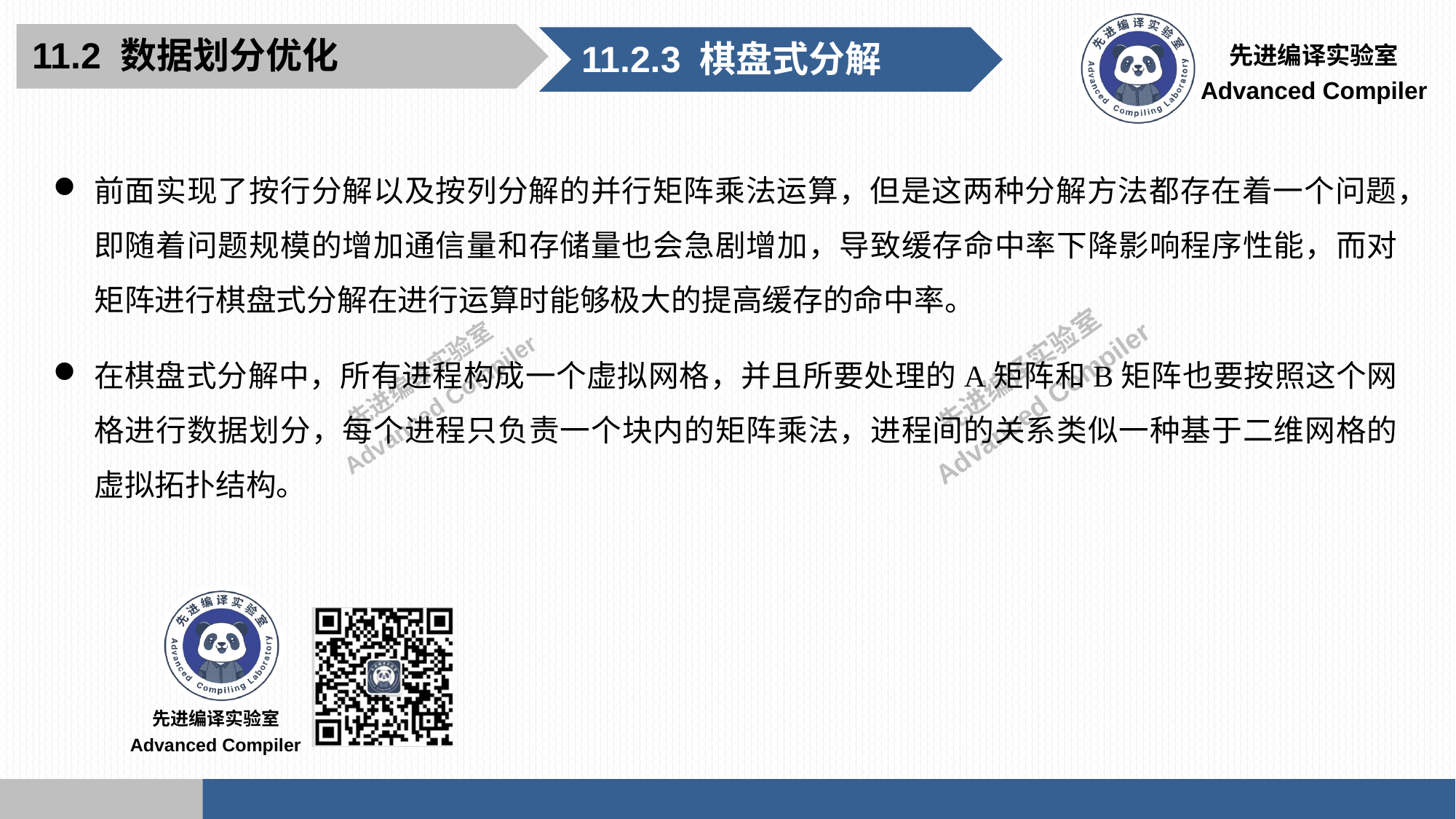

11.2 数据划分优化

11.2.3 棋盘式分解
前面实现了按行分解以及按列分解的并行矩阵乘法运算，但是这两种分解方法都存在着一个问题，即随着问题规模的增加通信量和存储量也会急剧增加，导致缓存命中率下降影响程序性能，而对矩阵进行棋盘式分解在进行运算时能够极大的提高缓存的命中率。
在棋盘式分解中，所有进程构成一个虚拟网格，并且所要处理的A矩阵和B矩阵也要按照这个网格进行数据划分，每个进程只负责一个块内的矩阵乘法，进程间的关系类似一种基于二维网格的虚拟拓扑结构。